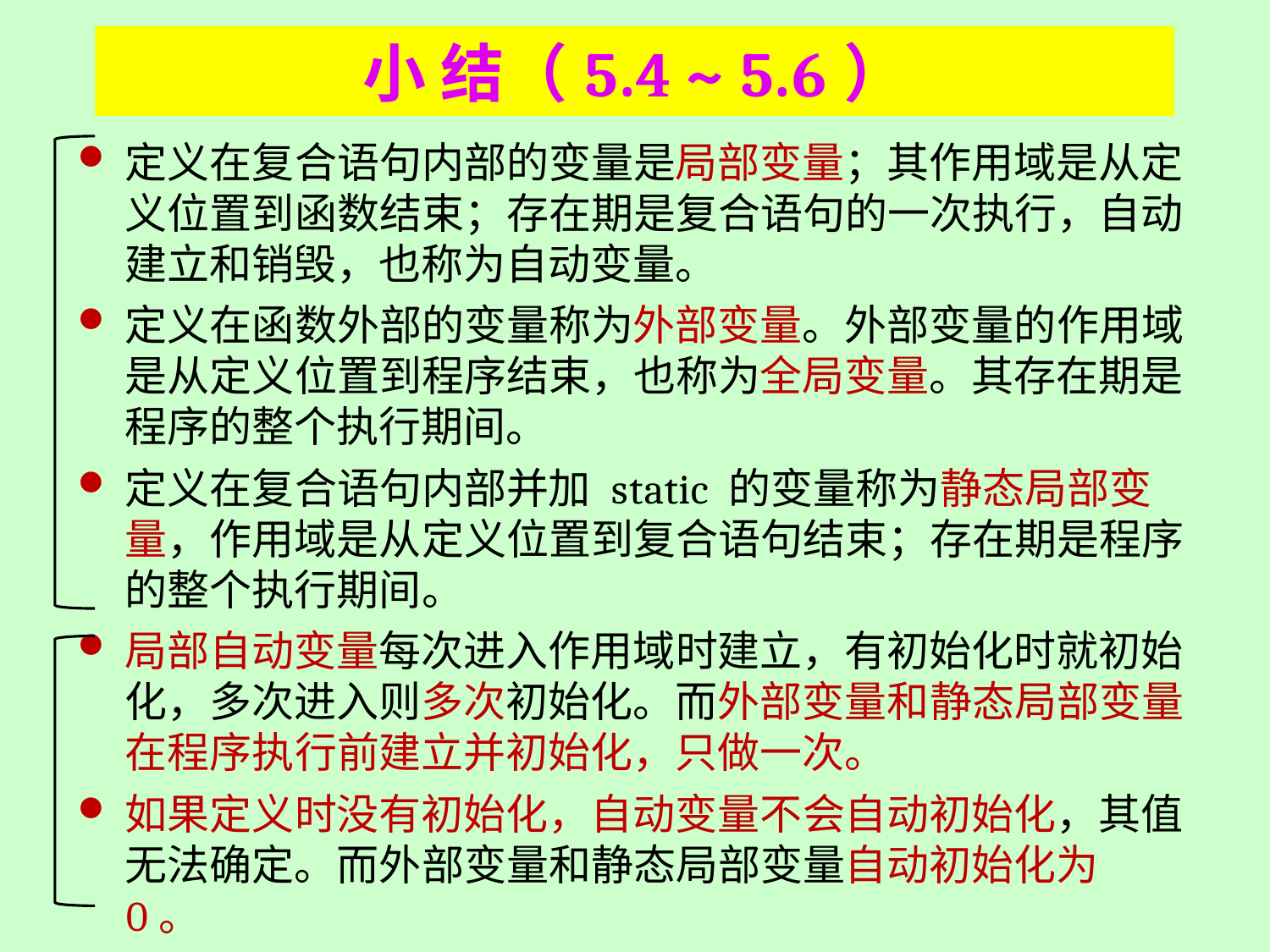

# 小 结（5.4 ~ 5.6）
定义在复合语句内部的变量是局部变量；其作用域是从定义位置到函数结束；存在期是复合语句的一次执行，自动建立和销毁，也称为自动变量。
定义在函数外部的变量称为外部变量。外部变量的作用域是从定义位置到程序结束，也称为全局变量。其存在期是程序的整个执行期间。
定义在复合语句内部并加 static 的变量称为静态局部变量，作用域是从定义位置到复合语句结束；存在期是程序的整个执行期间。
局部自动变量每次进入作用域时建立，有初始化时就初始化，多次进入则多次初始化。而外部变量和静态局部变量在程序执行前建立并初始化，只做一次。
如果定义时没有初始化，自动变量不会自动初始化，其值无法确定。而外部变量和静态局部变量自动初始化为 0。

81